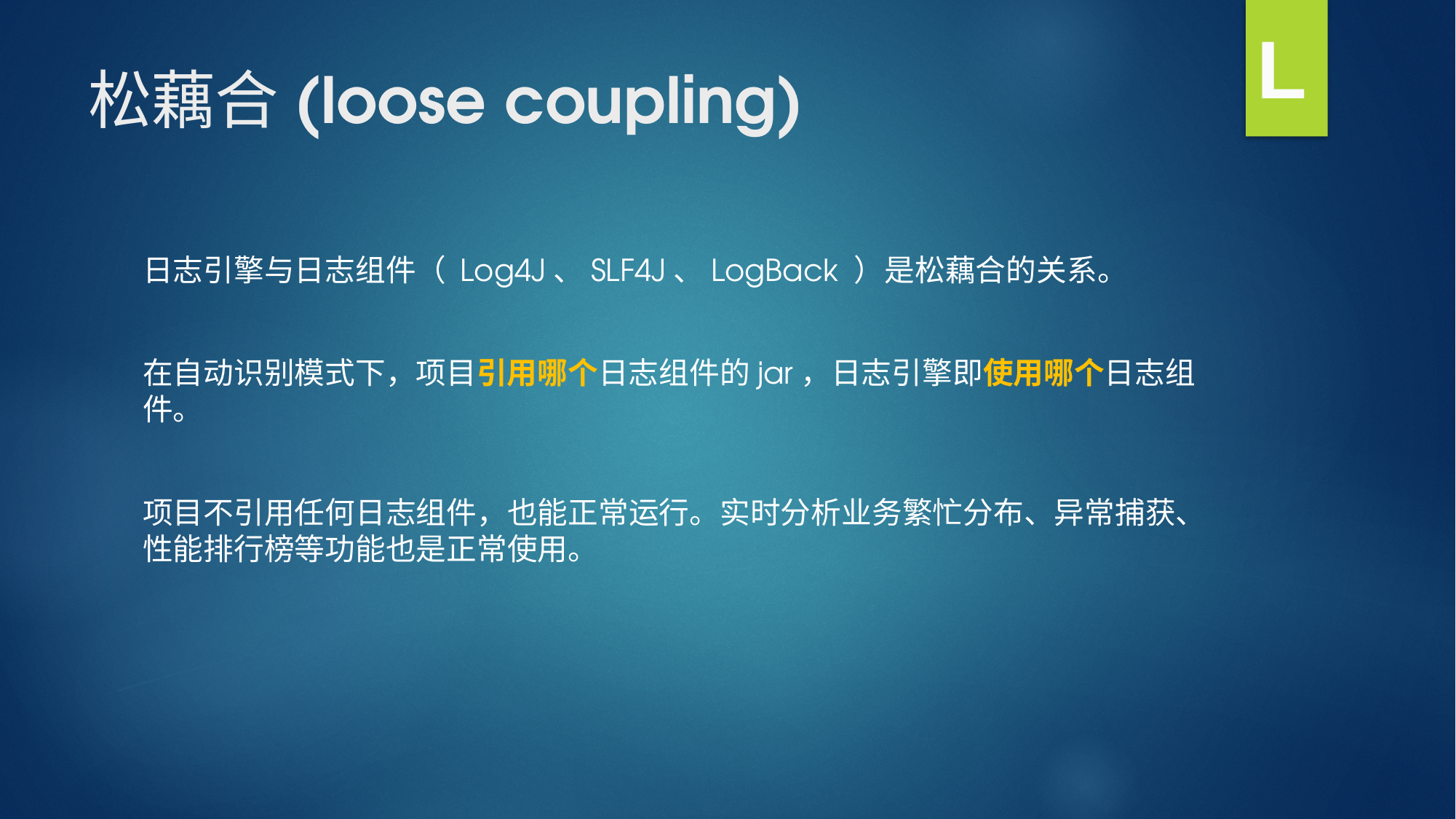

L
# 松藕合(loose coupling)
日志引擎与日志组件（ Log4J、SLF4J、LogBack ）是松藕合的关系。

在自动识别模式下，项目引用哪个日志组件的jar，日志引擎即使用哪个日志组件。

项目不引用任何日志组件，也能正常运行。实时分析业务繁忙分布、异常捕获、性能排行榜等功能也是正常使用。